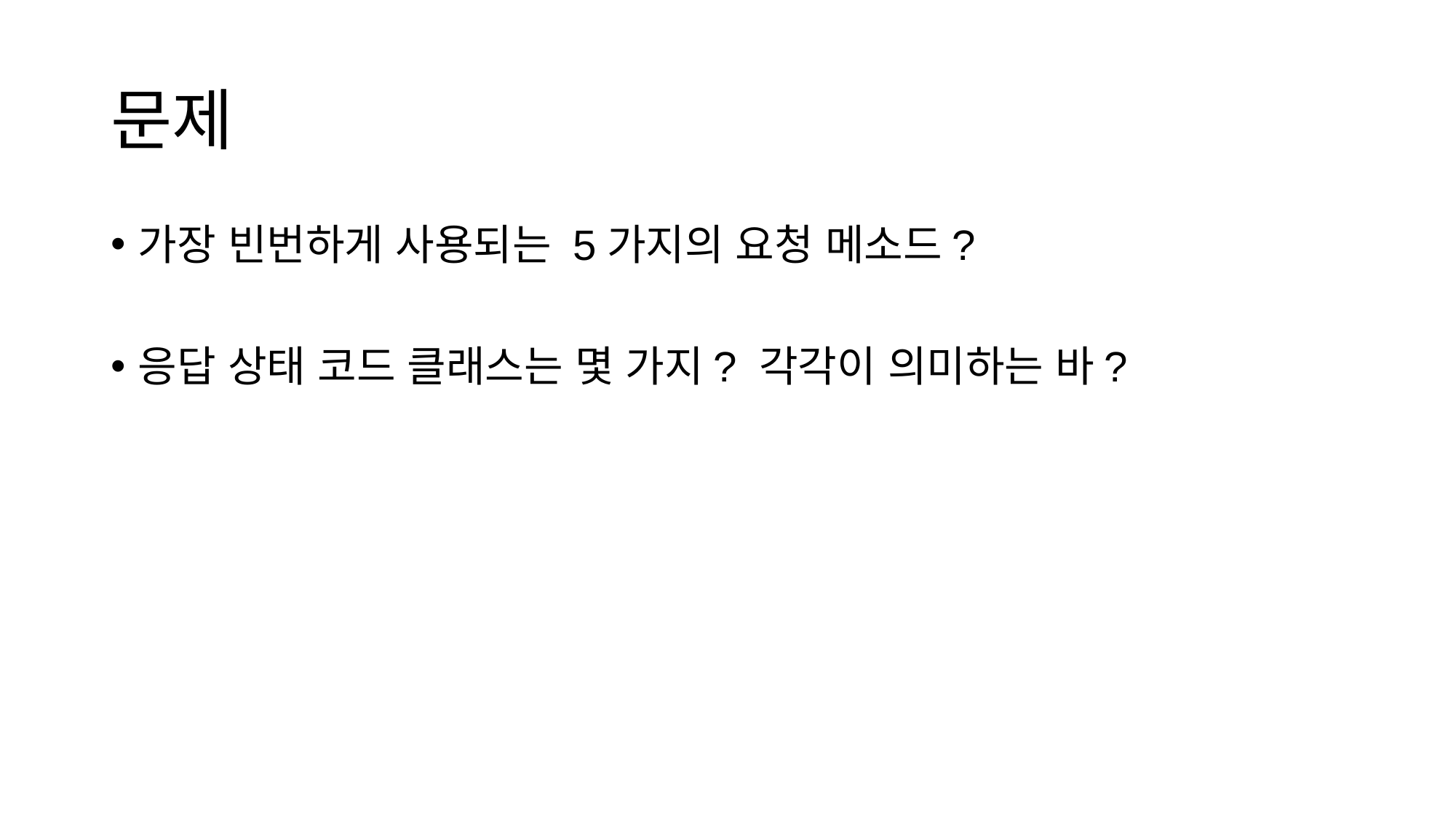

# 문제
가장 빈번하게 사용되는 5가지의 요청 메소드?

응답 상태 코드 클래스는 몇 가지? 각각이 의미하는 바?